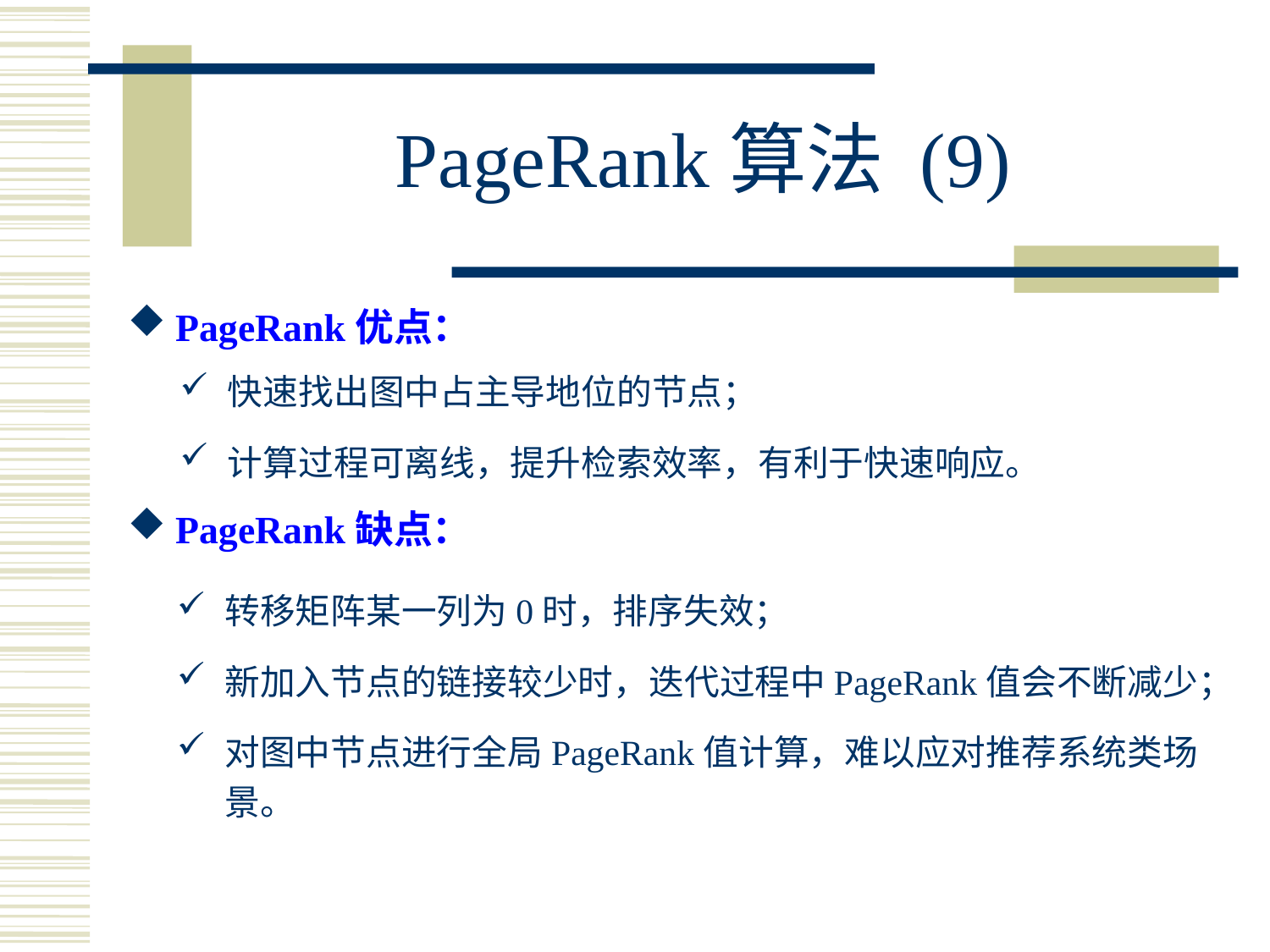

# PageRank算法 (9)
PageRank优点：

PageRank缺点：
快速找出图中占主导地位的节点；
计算过程可离线，提升检索效率，有利于快速响应。
转移矩阵某一列为0时，排序失效；
新加入节点的链接较少时，迭代过程中PageRank值会不断减少；
对图中节点进行全局PageRank值计算，难以应对推荐系统类场景。